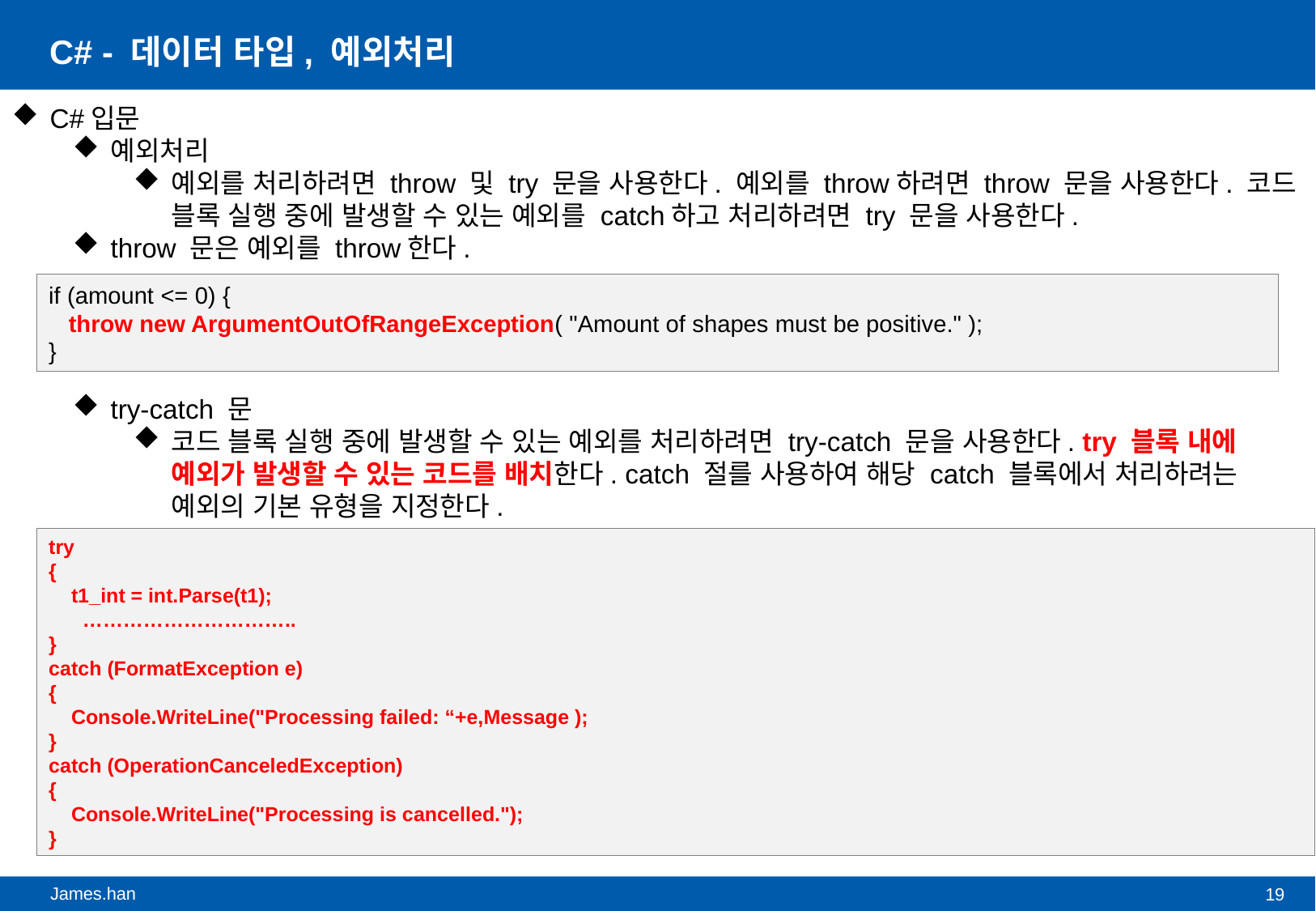

# C# - 데이터 타입, 예외처리
C#입문
예외처리
예외를 처리하려면 throw 및 try 문을 사용한다. 예외를 throw하려면 throw 문을 사용한다. 코드 블록 실행 중에 발생할 수 있는 예외를 catch하고 처리하려면 try 문을 사용한다.
throw 문은 예외를 throw한다.

try-catch 문
코드 블록 실행 중에 발생할 수 있는 예외를 처리하려면 try-catch 문을 사용한다. try 블록 내에 예외가 발생할 수 있는 코드를 배치한다. catch 절를 사용하여 해당 catch 블록에서 처리하려는 예외의 기본 유형을 지정한다.

if (amount <= 0) {
   throw new ArgumentOutOfRangeException( "Amount of shapes must be positive." );
}
try
{
    t1_int = int.Parse(t1);
      …………………………..
}
catch (FormatException e)
{
    Console.WriteLine("Processing failed: “+e,Message );
}
catch (OperationCanceledException)
{
    Console.WriteLine("Processing is cancelled.");
}
19